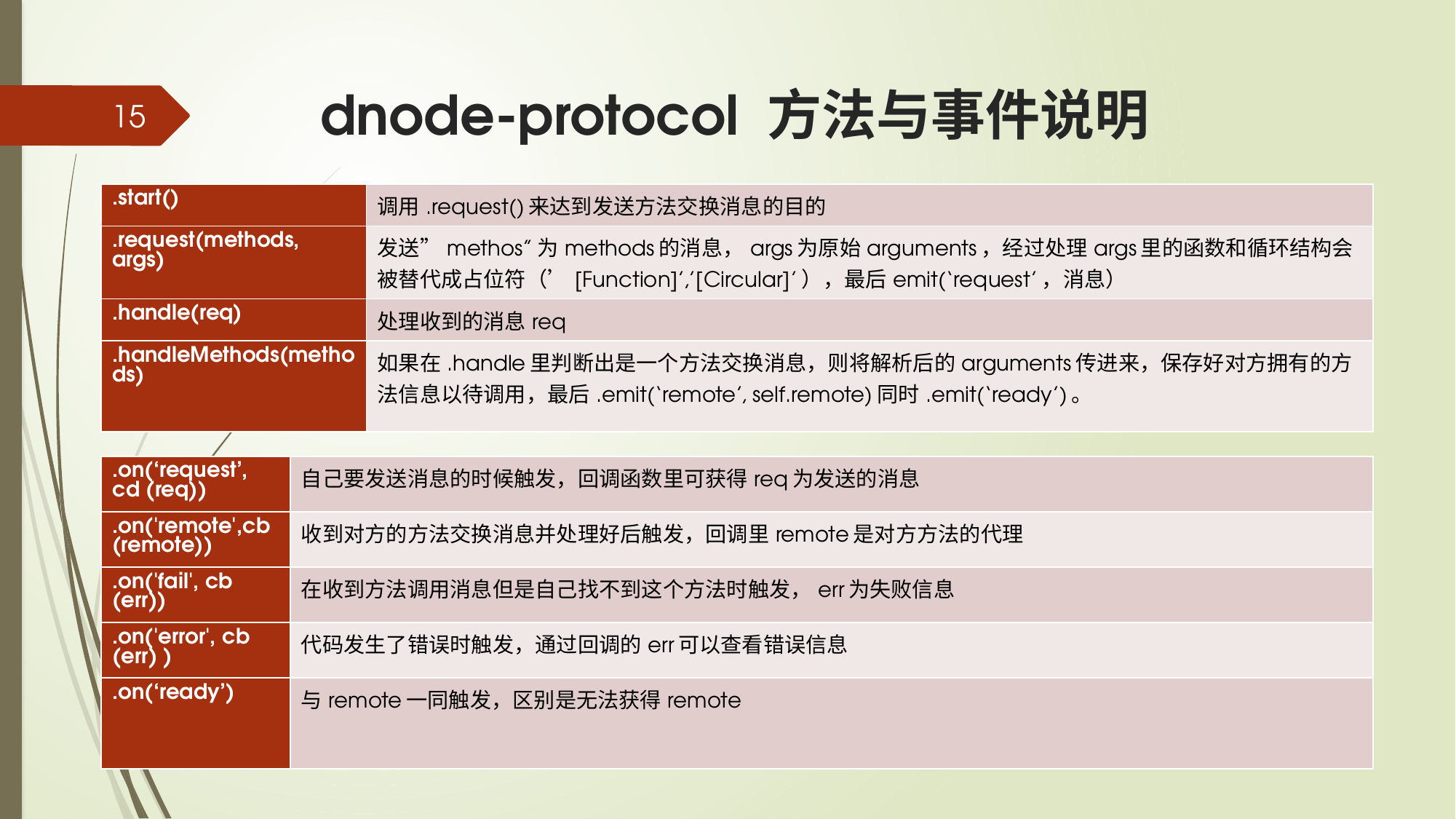

# dnode-protocol 方法与事件说明
15
| .start() | 调用.request()来达到发送方法交换消息的目的 |
| --- | --- |
| .request(methods, args) | 发送”methos”为methods的消息，args为原始arguments，经过处理args里的函数和循环结构会被替代成占位符（’[Function]’,’[Circular]’），最后emit(‘request’，消息） |
| .handle(req) | 处理收到的消息req |
| .handleMethods(methods) | 如果在.handle里判断出是一个方法交换消息，则将解析后的arguments传进来，保存好对方拥有的方法信息以待调用，最后.emit(‘remote’, self.remote)同时.emit(‘ready’)。 |
| .on(‘request’, cd (req)) | 自己要发送消息的时候触发，回调函数里可获得req为发送的消息 |
| --- | --- |
| .on('remote',cb(remote)) | 收到对方的方法交换消息并处理好后触发，回调里remote是对方方法的代理 |
| .on('fail', cb (err)) | 在收到方法调用消息但是自己找不到这个方法时触发，err为失败信息 |
| .on('error', cb (err) ) | 代码发生了错误时触发，通过回调的err可以查看错误信息 |
| .on(‘ready’) | 与remote一同触发，区别是无法获得remote |